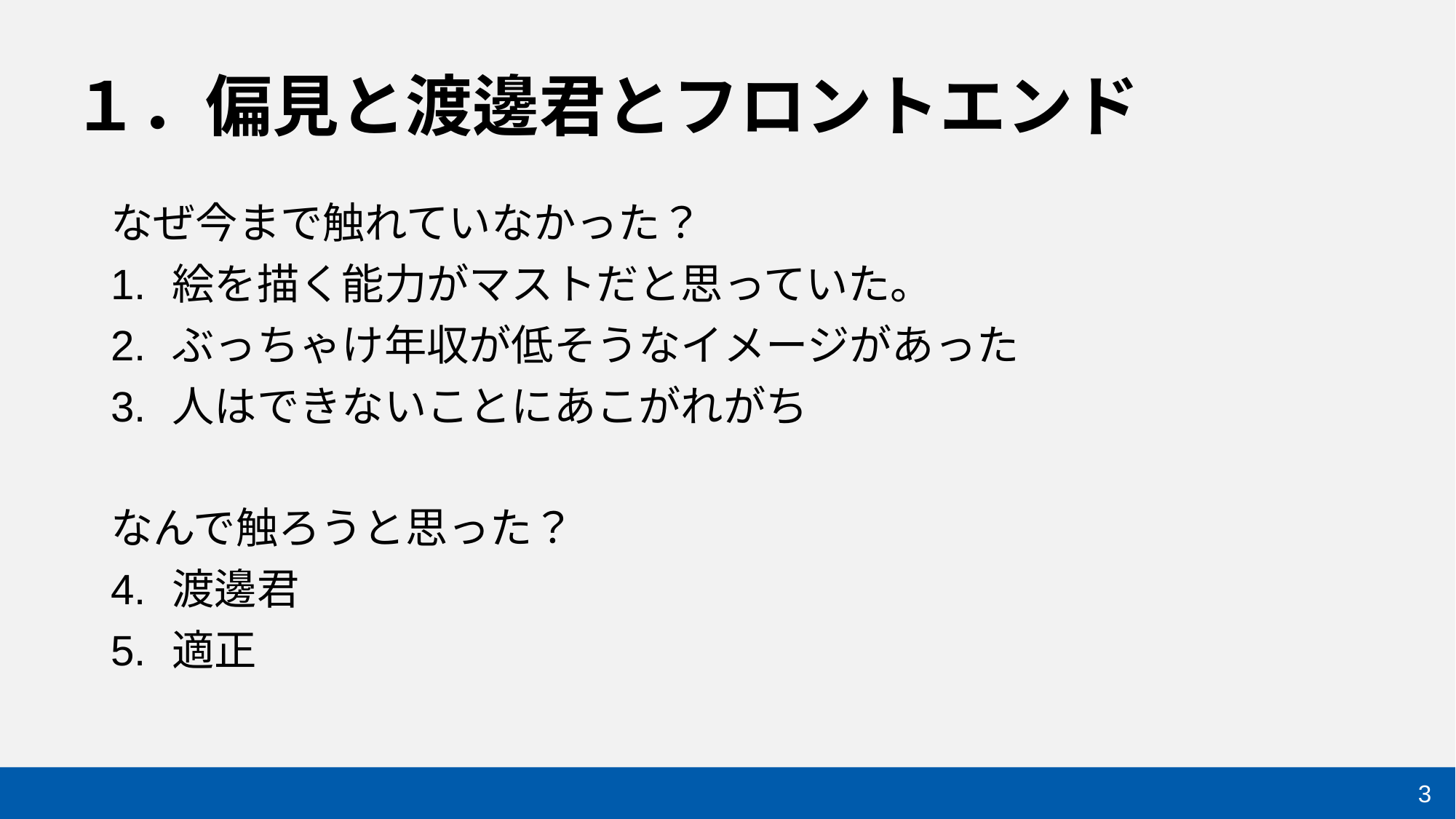

# １．偏見と渡邊君とフロントエンド
なぜ今まで触れていなかった？
絵を描く能力がマストだと思っていた。
ぶっちゃけ年収が低そうなイメージがあった
人はできないことにあこがれがち

なんで触ろうと思った？
渡邊君
適正

3